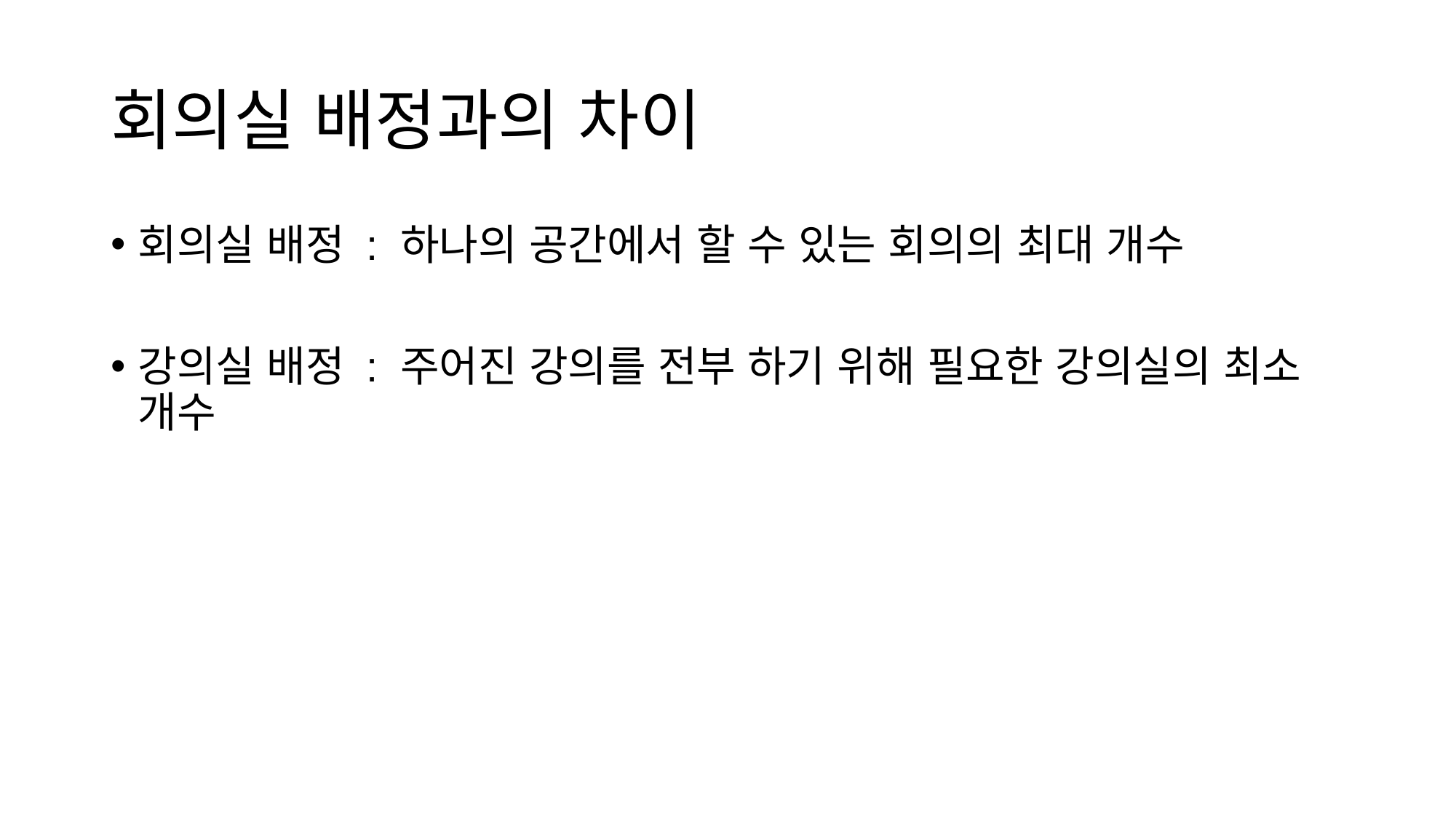

# 회의실 배정과의 차이
회의실 배정 : 하나의 공간에서 할 수 있는 회의의 최대 개수

강의실 배정 : 주어진 강의를 전부 하기 위해 필요한 강의실의 최소 개수